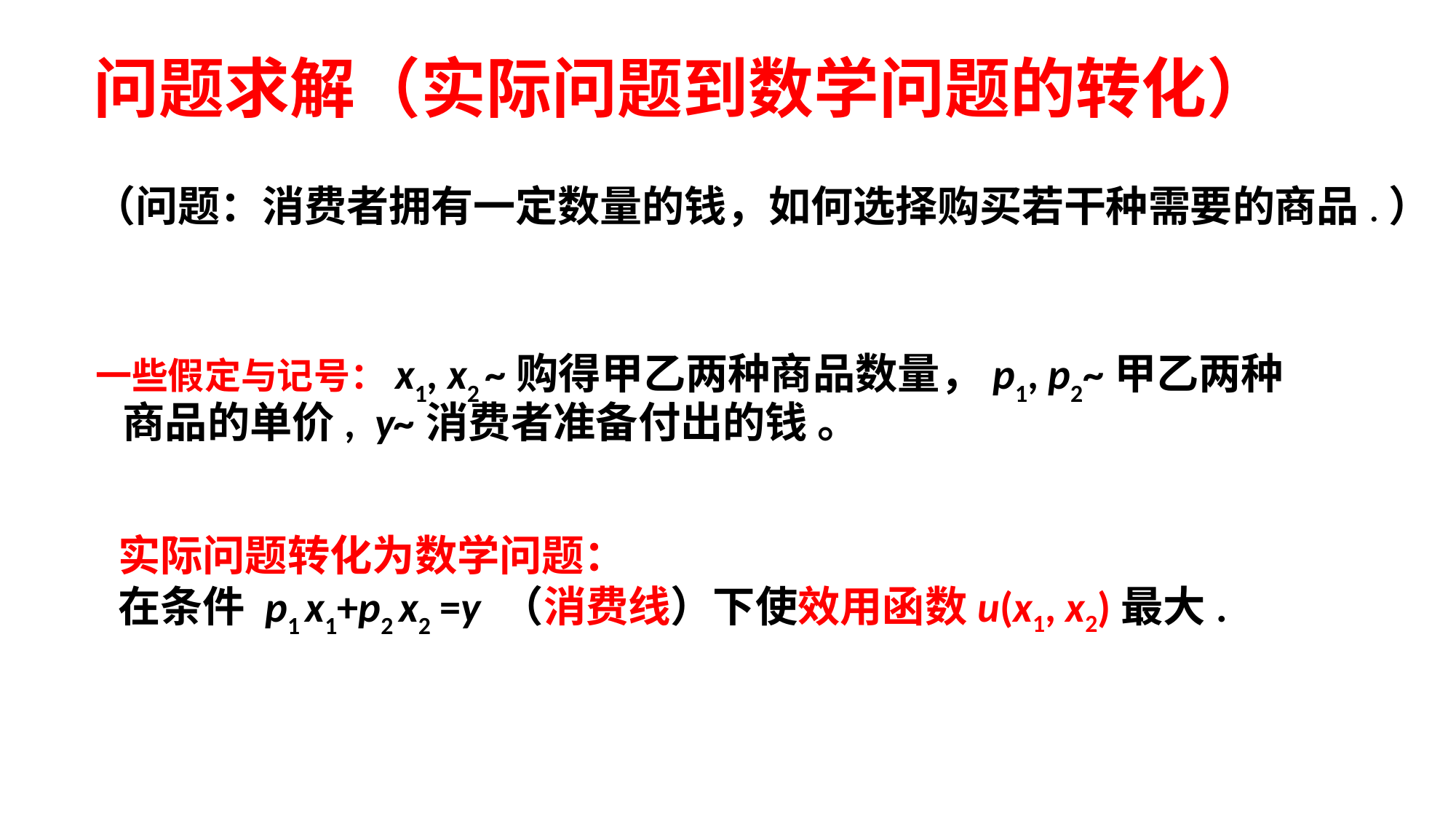

# 问题求解（实际问题到数学问题的转化） （问题：消费者拥有一定数量的钱，如何选择购买若干种需要的商品.）
一些假定与记号：x1, x2 ~购得甲乙两种商品数量，p1, p2~甲乙两种商品的单价,  y~消费者准备付出的钱 。

实际问题转化为数学问题：
在条件 p1 x1+p2 x2 =y （消费线）下使效用函数u(x1, x2)最大.